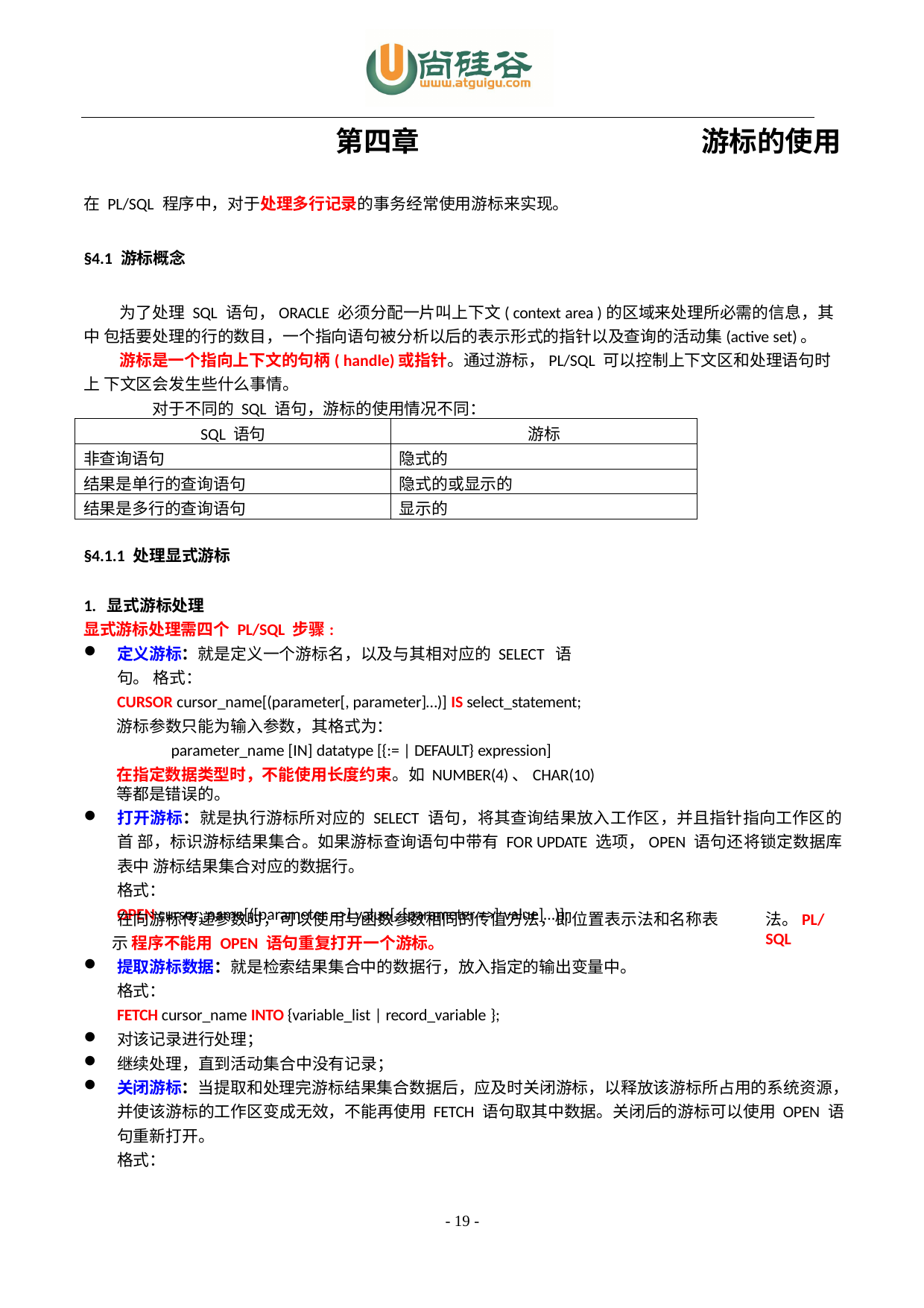

第四章	游标的使用

在 PL/SQL 程序中，对于处理多行记录的事务经常使用游标来实现。

§4.1 游标概念

为了处理 SQL 语句，ORACLE 必须分配一片叫上下文( context area )的区域来处理所必需的信息，其中 包括要处理的行的数目，一个指向语句被分析以后的表示形式的指针以及查询的活动集(active set)。
游标是一个指向上下文的句柄( handle)或指针。通过游标，PL/SQL 可以控制上下文区和处理语句时上 下文区会发生些什么事情。
对于不同的 SQL 语句，游标的使用情况不同：
| SQL 语句 | 游标 |
| --- | --- |
| 非查询语句 | 隐式的 |
| 结果是单行的查询语句 | 隐式的或显示的 |
| 结果是多行的查询语句 | 显示的 |
§4.1.1 处理显式游标

1. 显式游标处理
显式游标处理需四个 PL/SQL 步骤:
定义游标：就是定义一个游标名，以及与其相对应的SELECT 语句。 格式：
CURSOR cursor_name[(parameter[, parameter]…)] IS select_statement;
游标参数只能为输入参数，其格式为：
parameter_name [IN] datatype [{:= | DEFAULT} expression]
在指定数据类型时，不能使用长度约束。如 NUMBER(4)、CHAR(10) 等都是错误的。
打开游标：就是执行游标所对应的 SELECT 语句，将其查询结果放入工作区，并且指针指向工作区的首 部，标识游标结果集合。如果游标查询语句中带有 FOR UPDATE 选项，OPEN 语句还将锁定数据库表中 游标结果集合对应的数据行。
格式：
OPEN cursor_name[([parameter =>] value[, [parameter =>] value]…)];
在向游标传递参数时，可以使用与函数参数相同的传值方法，即位置表示法和名称表示 程序不能用 OPEN 语句重复打开一个游标。
提取游标数据：就是检索结果集合中的数据行，放入指定的输出变量中。 格式：
FETCH cursor_name INTO {variable_list | record_variable };
对该记录进行处理；
继续处理，直到活动集合中没有记录；
关闭游标：当提取和处理完游标结果集合数据后，应及时关闭游标，以释放该游标所占用的系统资源， 并使该游标的工作区变成无效，不能再使用 FETCH 语句取其中数据。关闭后的游标可以使用 OPEN 语 句重新打开。
格式：
法。PL/SQL
- 19 -